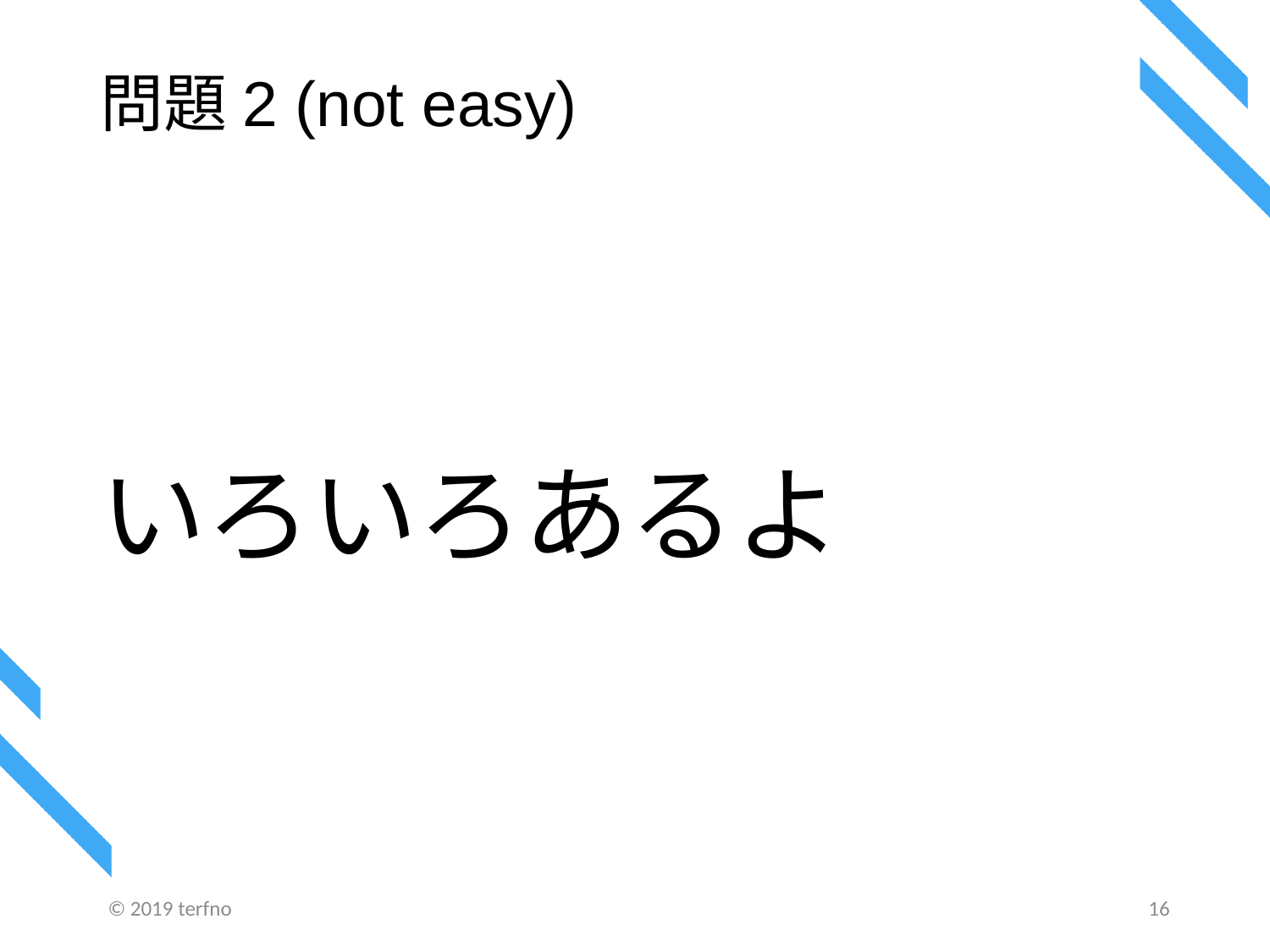

# 問題2 (not easy)
いろいろあるよ
© 2019 terfno
16